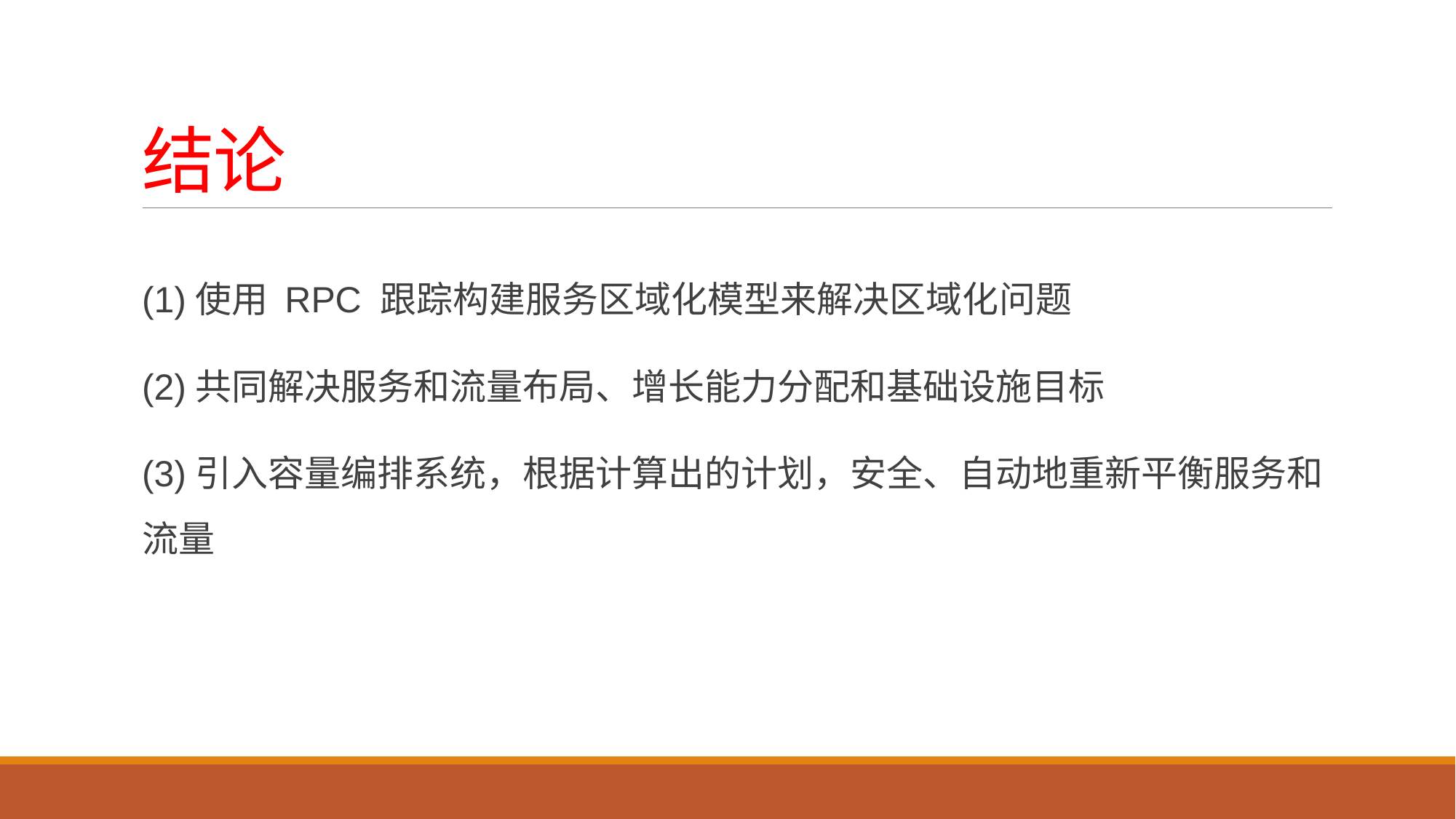

# 结论
(1)使用 RPC 跟踪构建服务区域化模型来解决区域化问题
(2)共同解决服务和流量布局、增长能力分配和基础设施目标
(3)引入容量编排系统，根据计算出的计划，安全、自动地重新平衡服务和流量